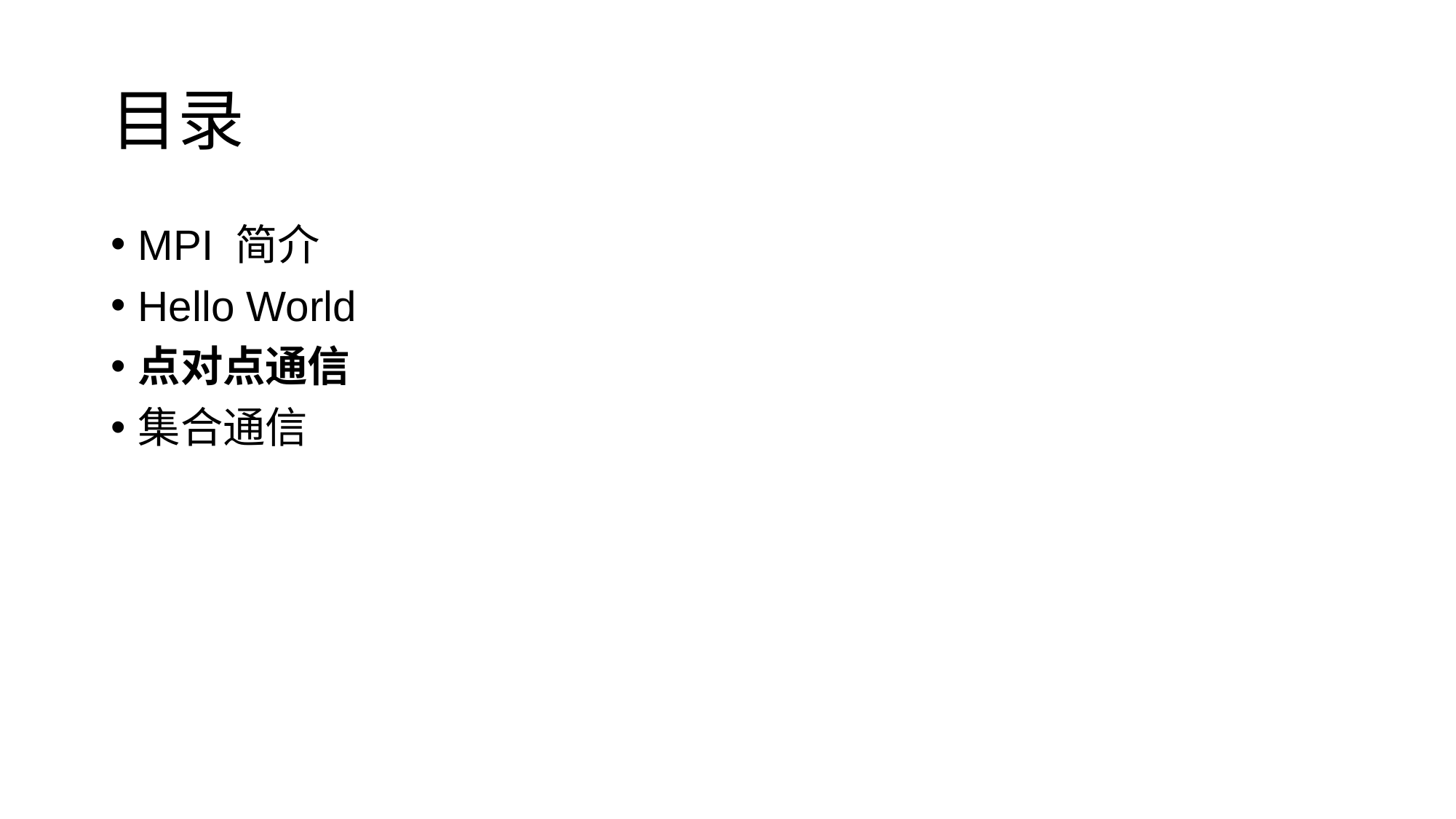

# 目录
MPI 简介
Hello World
点对点通信
集合通信